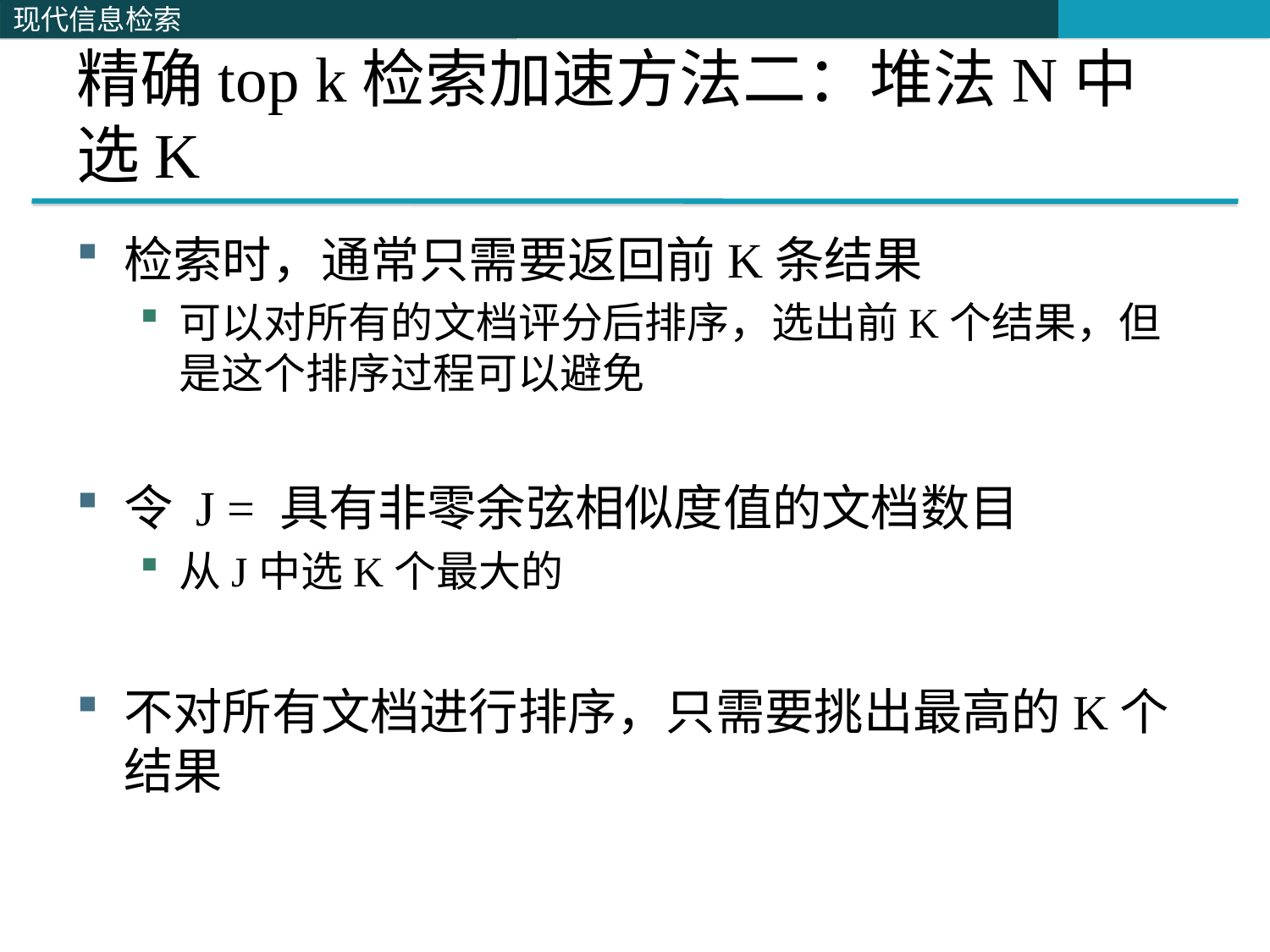

# 精确top k检索加速方法二：堆法N中选K
检索时，通常只需要返回前K条结果
可以对所有的文档评分后排序，选出前K个结果，但是这个排序过程可以避免

令 J = 具有非零余弦相似度值的文档数目
从J中选K个最大的

不对所有文档进行排序，只需要挑出最高的K个结果